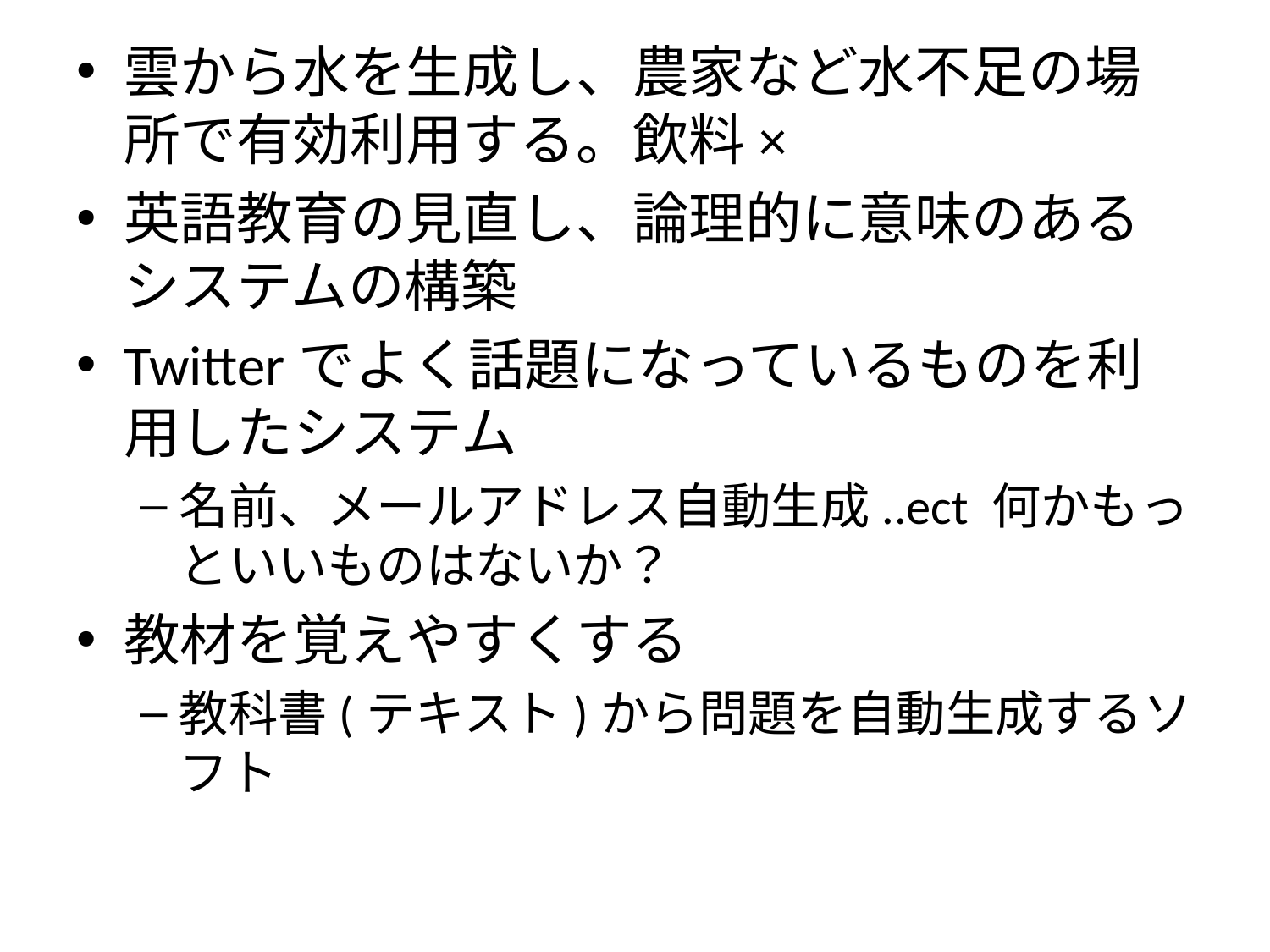

雲から水を生成し、農家など水不足の場所で有効利用する。飲料×
英語教育の見直し、論理的に意味のあるシステムの構築
Twitterでよく話題になっているものを利用したシステム
名前、メールアドレス自動生成..ect 何かもっといいものはないか？
教材を覚えやすくする
教科書(テキスト)から問題を自動生成するソフト
#